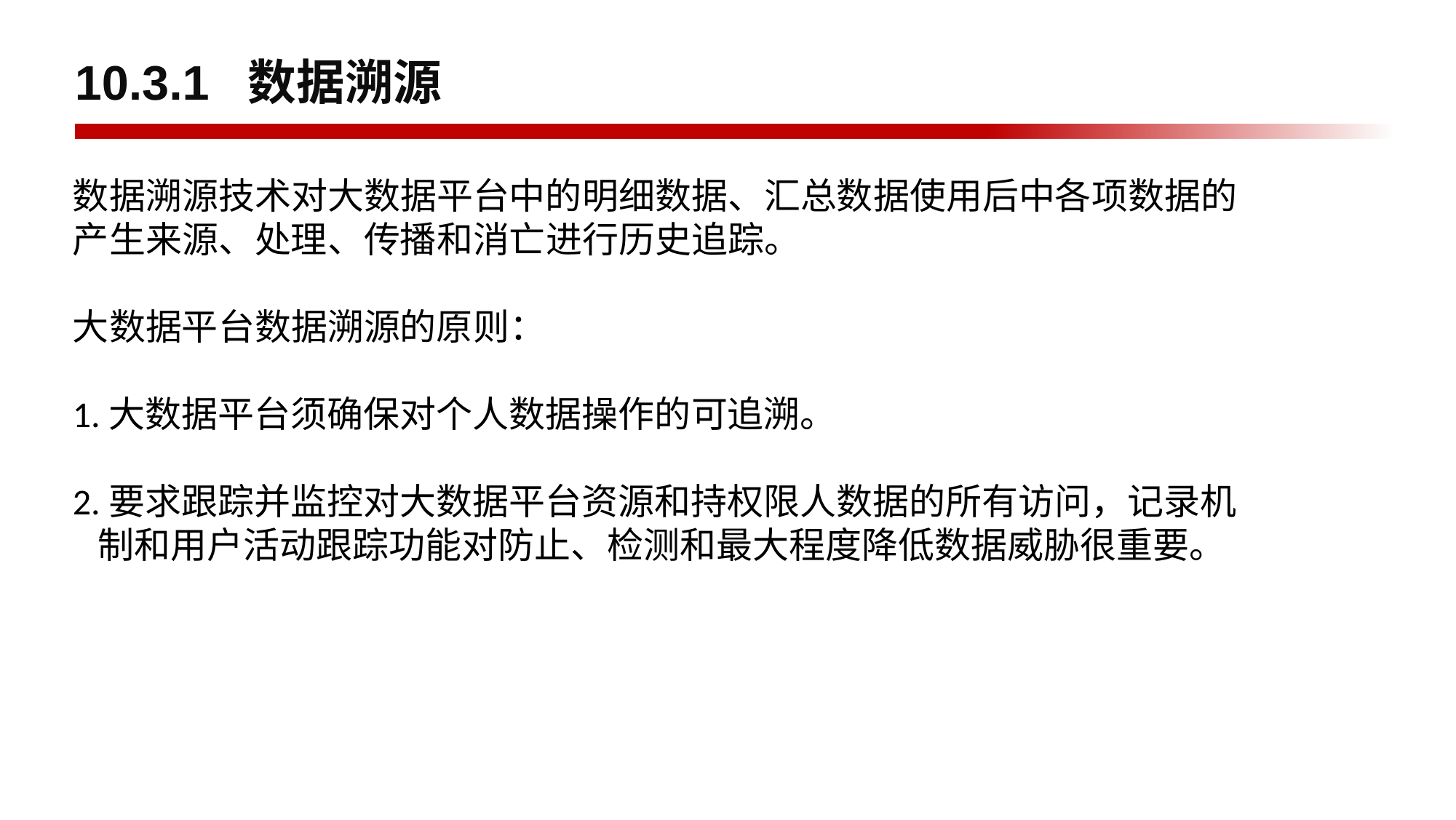

# 10.3.1  数据溯源

数据溯源技术对大数据平台中的明细数据、汇总数据使用后中各项数据的产生来源、处理、传播和消亡进行历史追踪。

大数据平台数据溯源的原则：

1.大数据平台须确保对个人数据操作的可追溯。

2.要求跟踪并监控对大数据平台资源和持权限人数据的所有访问，记录机
  制和用户活动跟踪功能对防止、检测和最大程度降低数据威胁很重要。